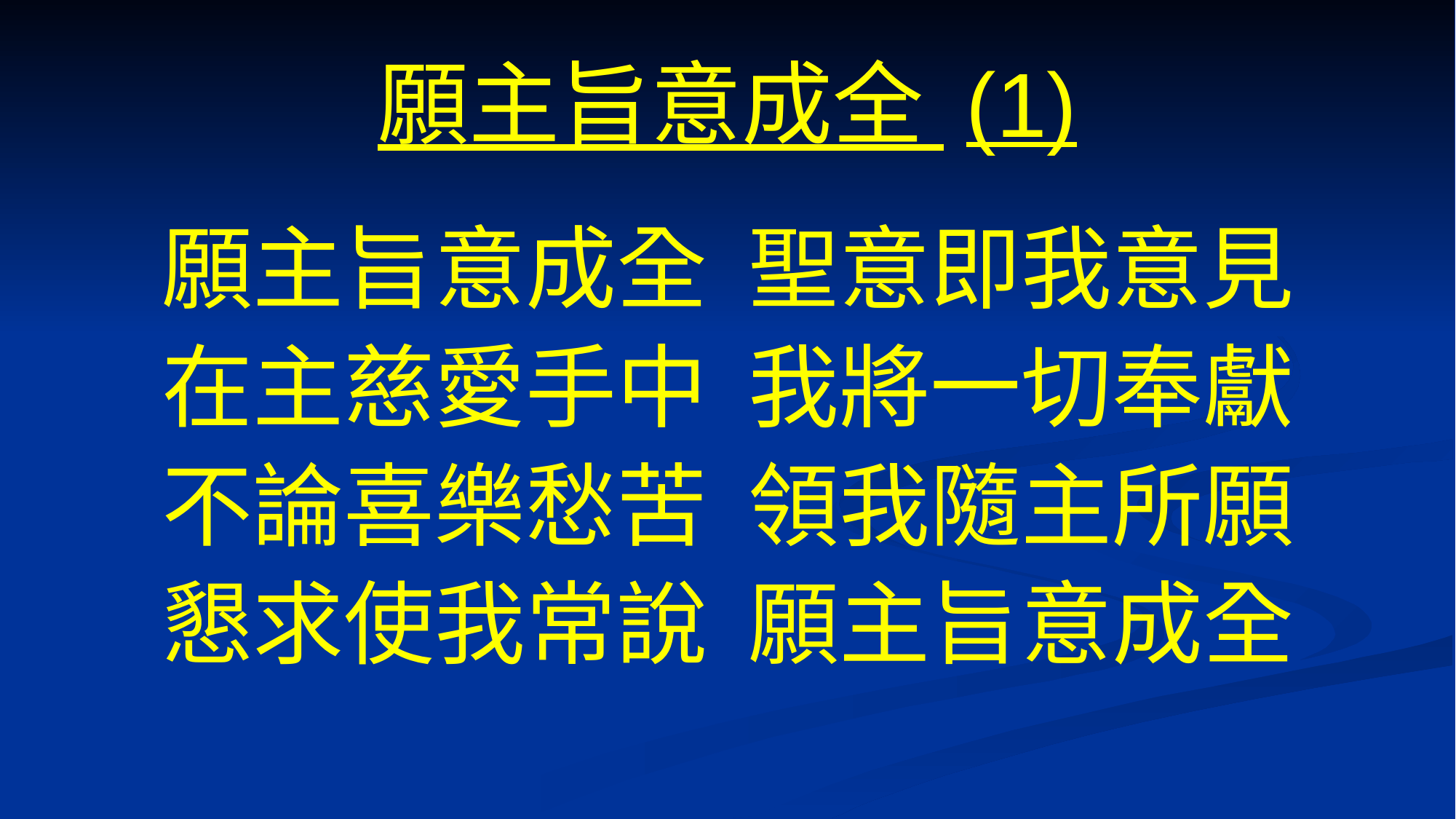

# 願主旨意成全 (1)
願主旨意成全  聖意即我意見
在主慈愛手中  我將一切奉獻
不論喜樂愁苦  領我隨主所願
懇求使我常說  願主旨意成全